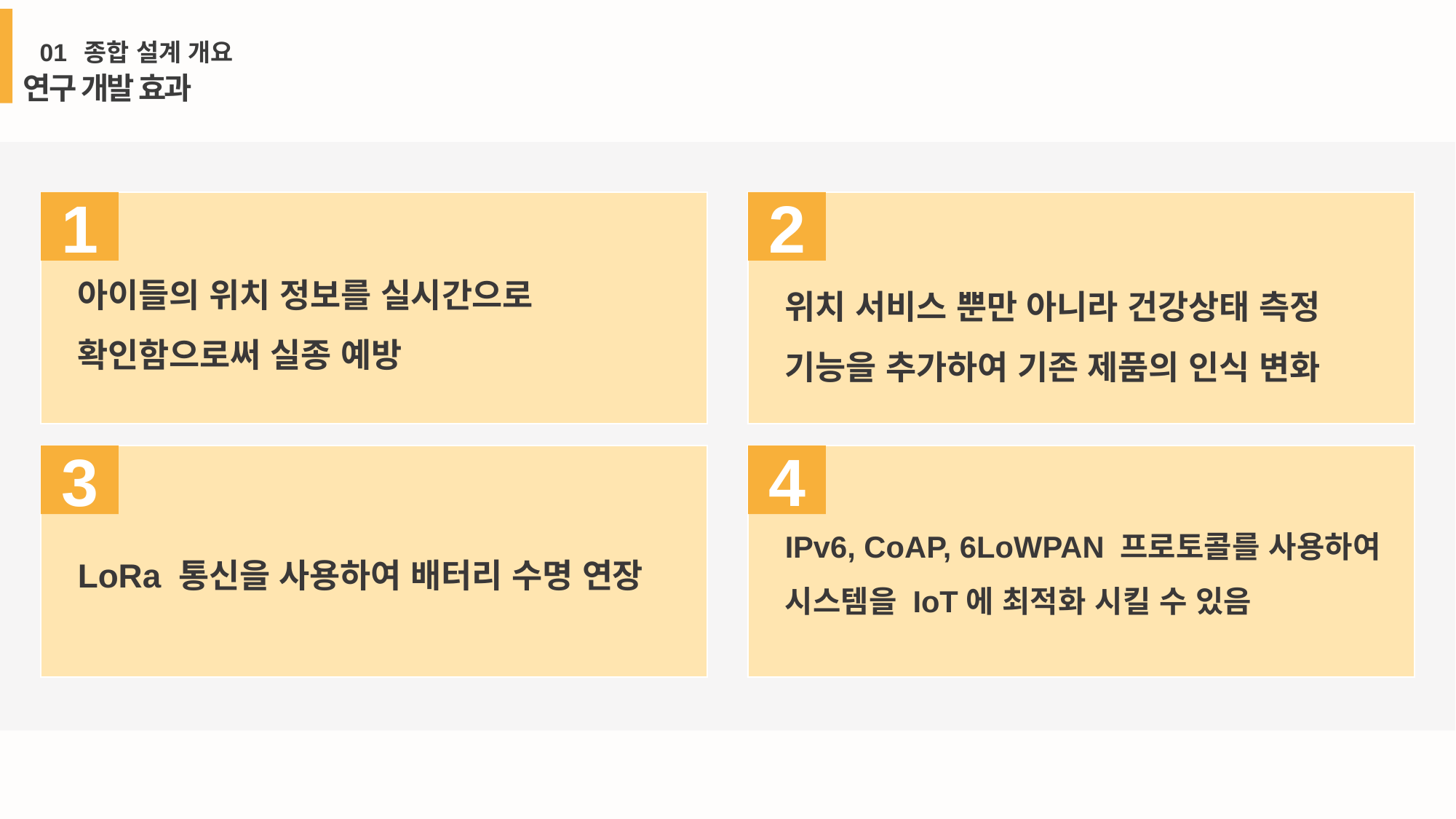

01 종합 설계 개요

연구 개발 효과

1

아이들의 위치 정보를 실시간으로 확인함으로써 실종 예방
2

위치 서비스 뿐만 아니라 건강상태 측정 기능을 추가하여 기존 제품의 인식 변화
3

LoRa 통신을 사용하여 배터리 수명 연장
4

IPv6, CoAP, 6LoWPAN 프로토콜를 사용하여 시스템을 IoT에 최적화 시킬 수 있음